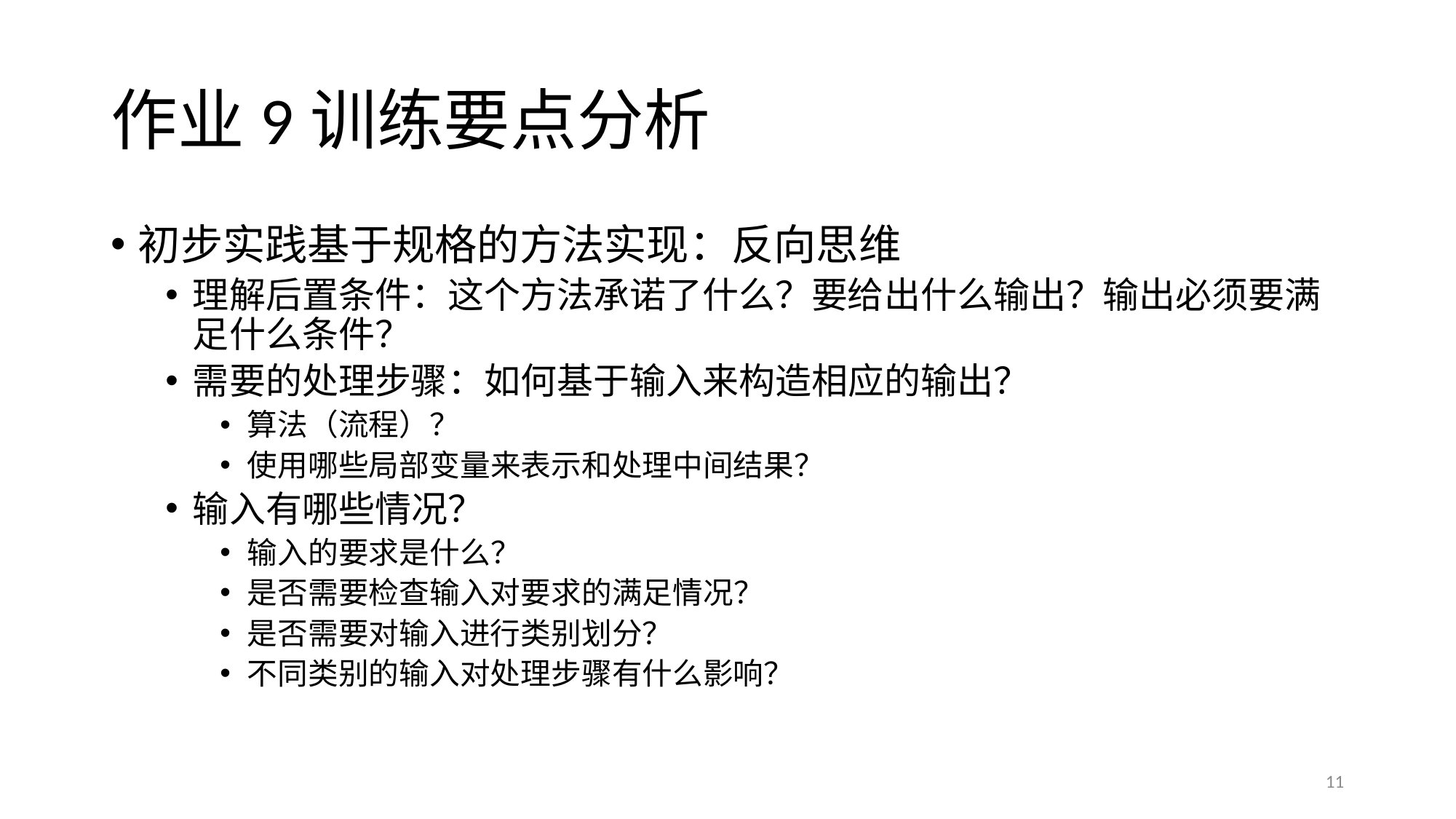

# 作业9训练要点分析
初步实践基于规格的方法实现：反向思维
理解后置条件：这个方法承诺了什么？要给出什么输出？输出必须要满足什么条件？
需要的处理步骤：如何基于输入来构造相应的输出？
算法（流程）？
使用哪些局部变量来表示和处理中间结果？
输入有哪些情况？
输入的要求是什么？
是否需要检查输入对要求的满足情况？
是否需要对输入进行类别划分？
不同类别的输入对处理步骤有什么影响？
11